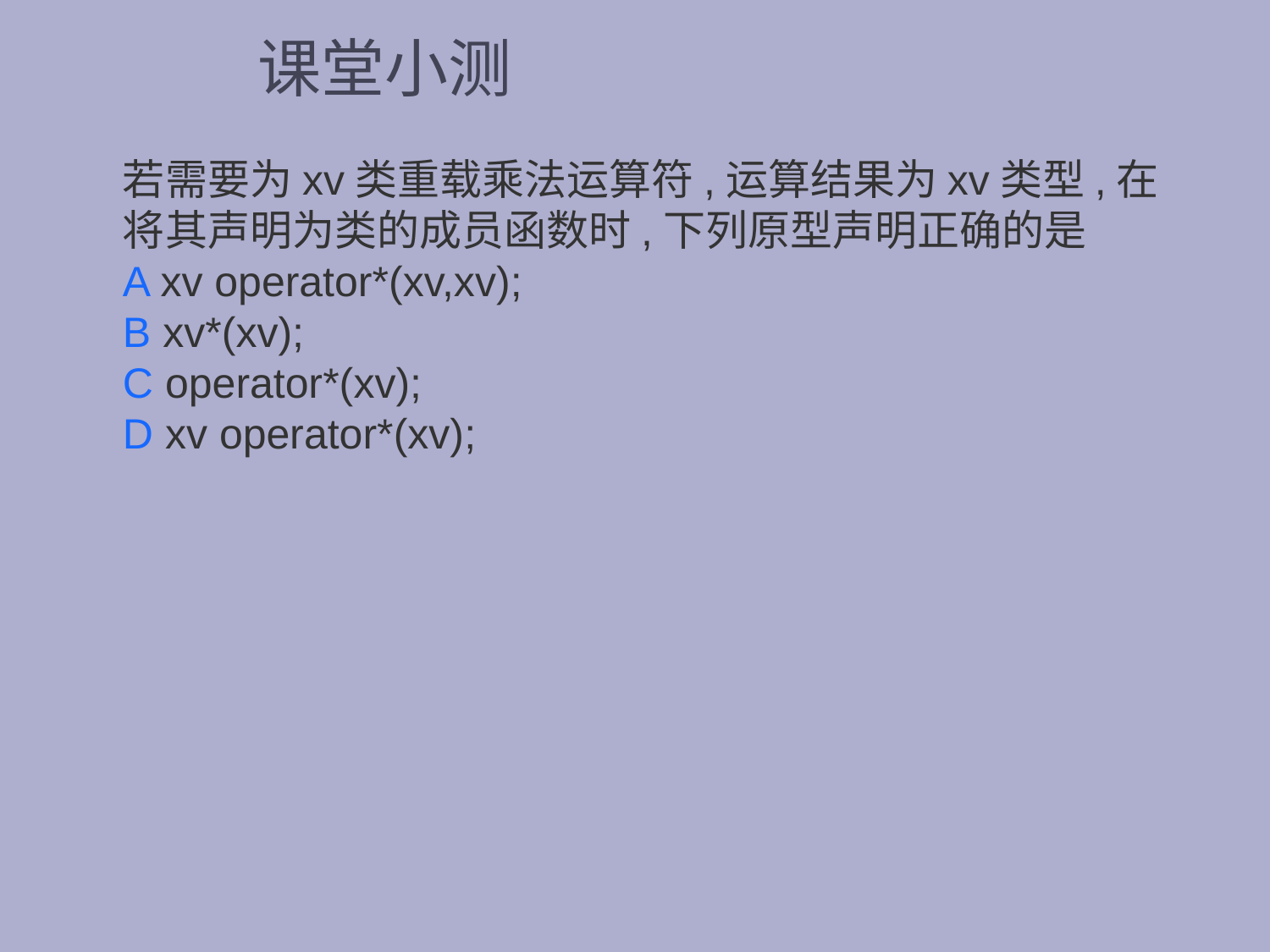

# 课堂小测
若需要为xv类重载乘法运算符,运算结果为xv类型,在将其声明为类的成员函数时,下列原型声明正确的是
A xv operator*(xv,xv);
B xv*(xv);
C operator*(xv);
D xv operator*(xv);